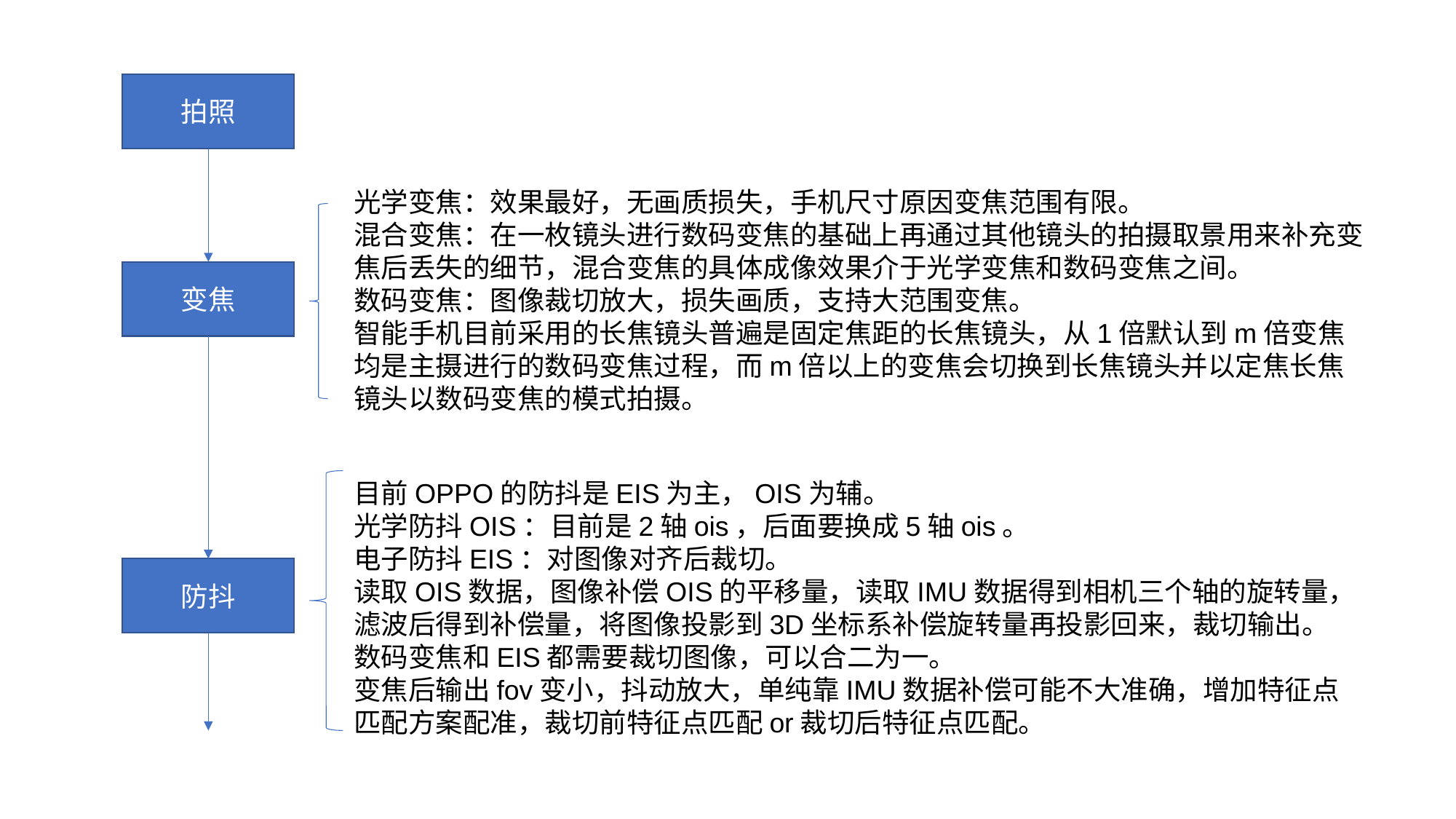

拍照
光学变焦：效果最好，无画质损失，手机尺寸原因变焦范围有限。
混合变焦：在一枚镜头进行数码变焦的基础上再通过其他镜头的拍摄取景用来补充变焦后丢失的细节，混合变焦的具体成像效果介于光学变焦和数码变焦之间。
数码变焦：图像裁切放大，损失画质，支持大范围变焦。
智能手机目前采用的长焦镜头普遍是固定焦距的长焦镜头，从1倍默认到m倍变焦均是主摄进行的数码变焦过程，而m倍以上的变焦会切换到长焦镜头并以定焦长焦镜头以数码变焦的模式拍摄。

变焦

目前OPPO的防抖是EIS为主，OIS为辅。
光学防抖OIS：目前是2轴ois，后面要换成5轴ois。
电子防抖EIS：对图像对齐后裁切。
读取OIS数据，图像补偿OIS的平移量，读取IMU数据得到相机三个轴的旋转量，滤波后得到补偿量，将图像投影到3D坐标系补偿旋转量再投影回来，裁切输出。
数码变焦和EIS都需要裁切图像，可以合二为一。
变焦后输出fov变小，抖动放大，单纯靠IMU数据补偿可能不大准确，增加特征点匹配方案配准，裁切前特征点匹配or裁切后特征点匹配。
防抖